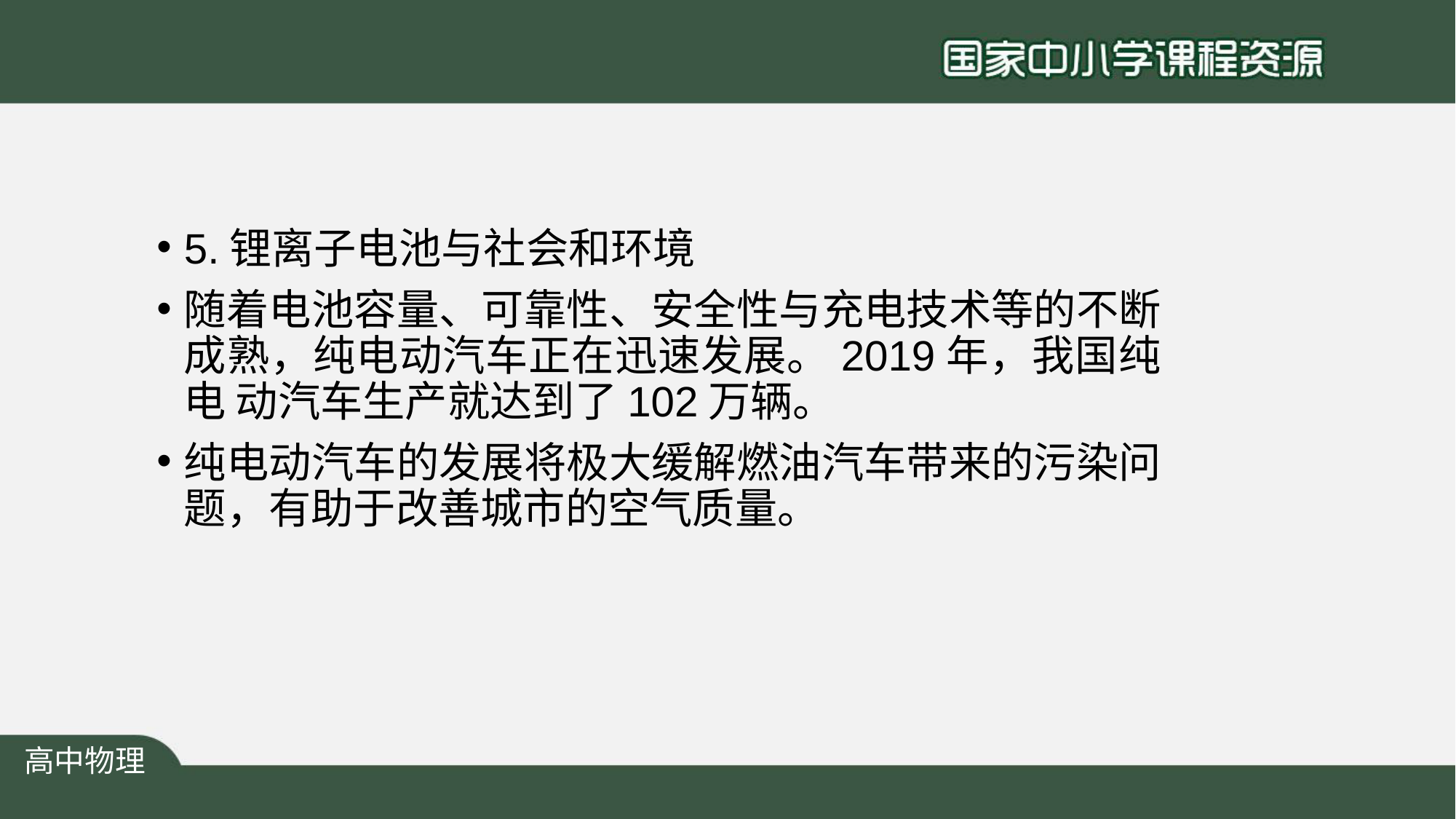

5.锂离子电池与社会和环境
随着电池容量、可靠性、安全性与充电技术等的不断 成熟，纯电动汽车正在迅速发展。2019年，我国纯电 动汽车生产就达到了102万辆。
纯电动汽车的发展将极大缓解燃油汽车带来的污染问 题，有助于改善城市的空气质量。
高中物理